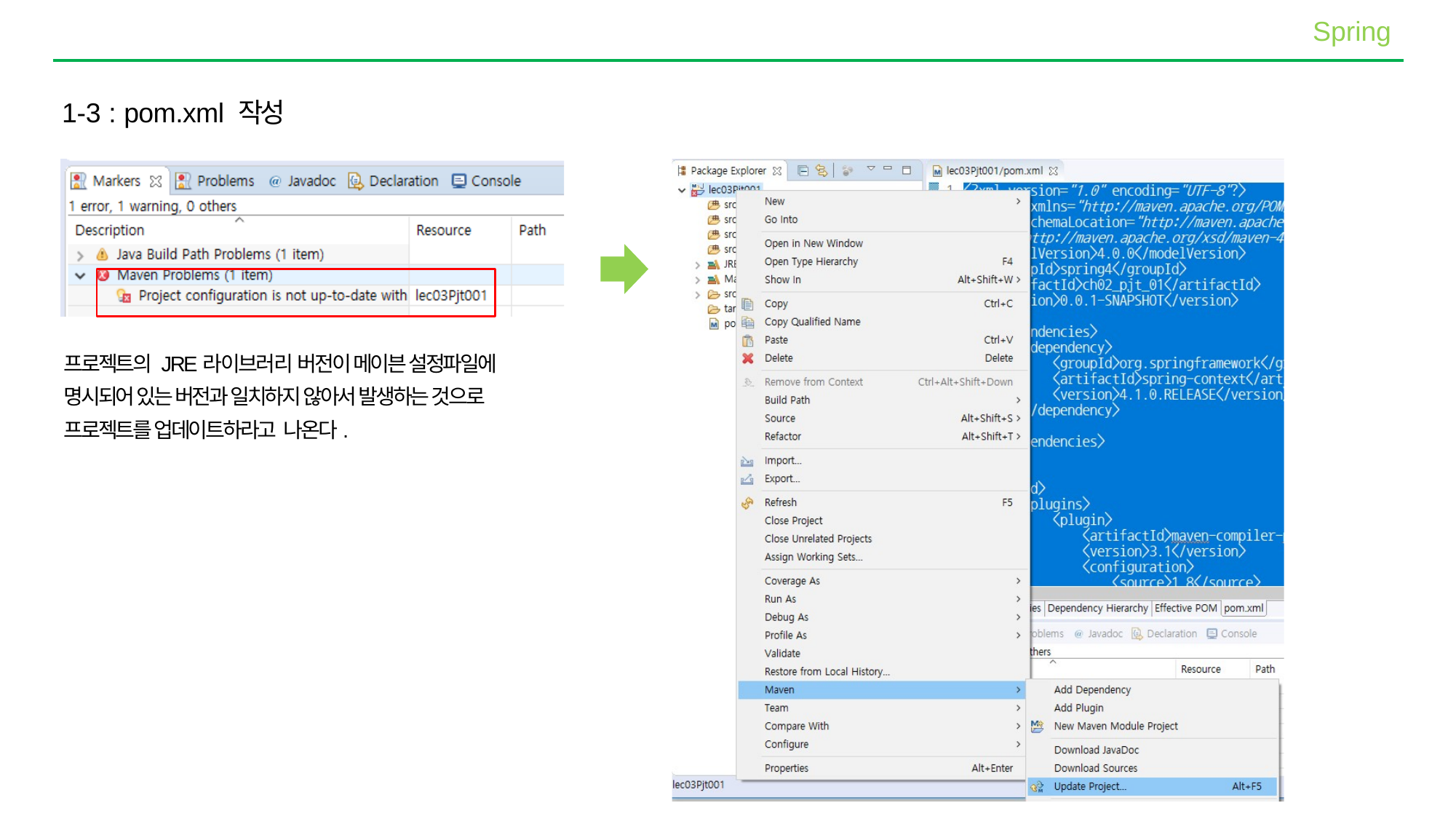

Spring
1-3 : pom.xml 작성

프로젝트의 JRE라이브러리 버전이 메이븐 설정파일에  명시되어 있는 버전과 일치하지 않아서 발생하는 것으로  프로젝트를 업데이트하라고 나온다.